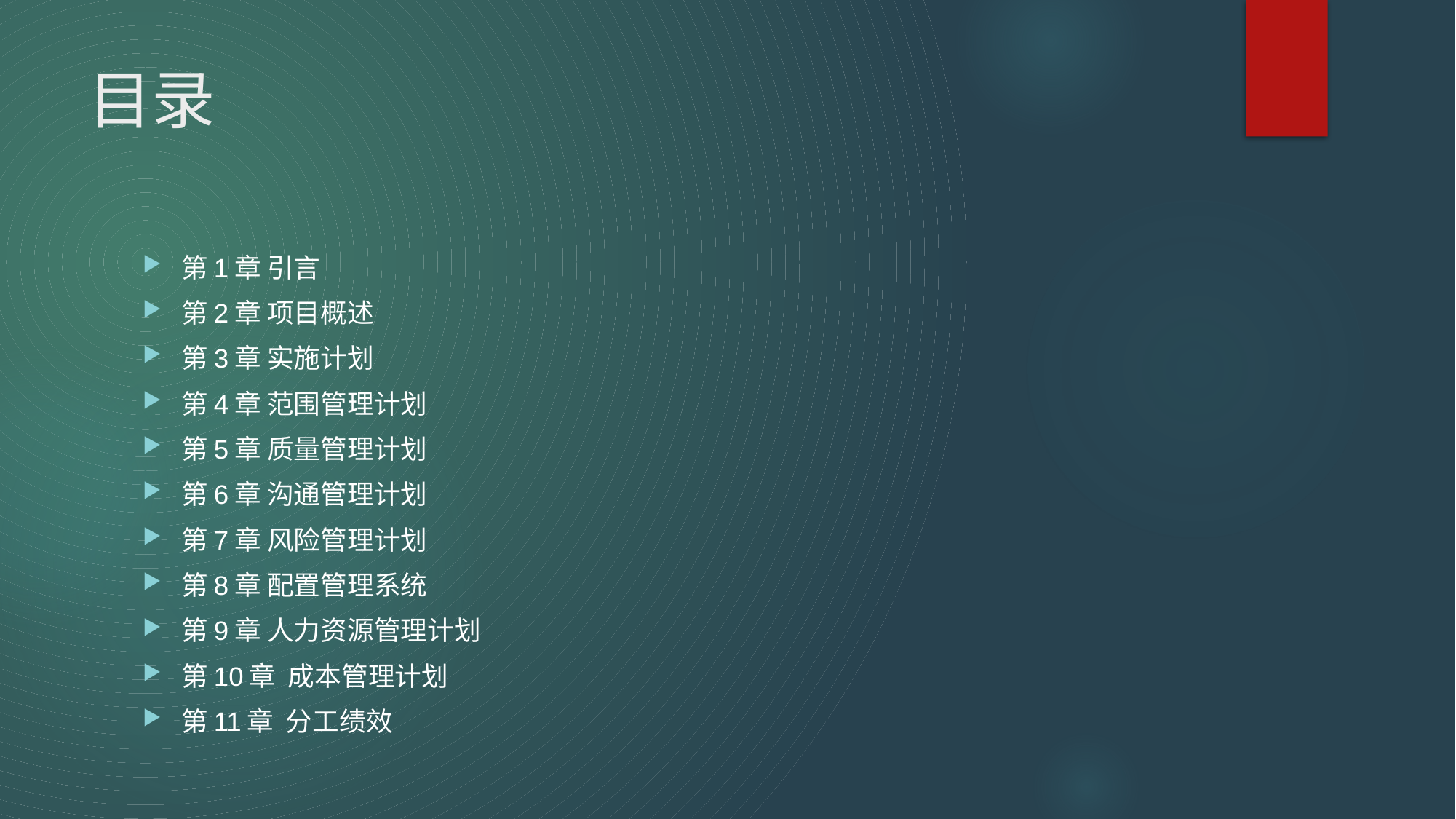

# 目录
第1章 引言
第2章 项目概述
第3章 实施计划
第4章 范围管理计划
第5章 质量管理计划
第6章 沟通管理计划
第7章 风险管理计划
第8章 配置管理系统
第9章 人力资源管理计划
第10章  成本管理计划
第11章  分工绩效